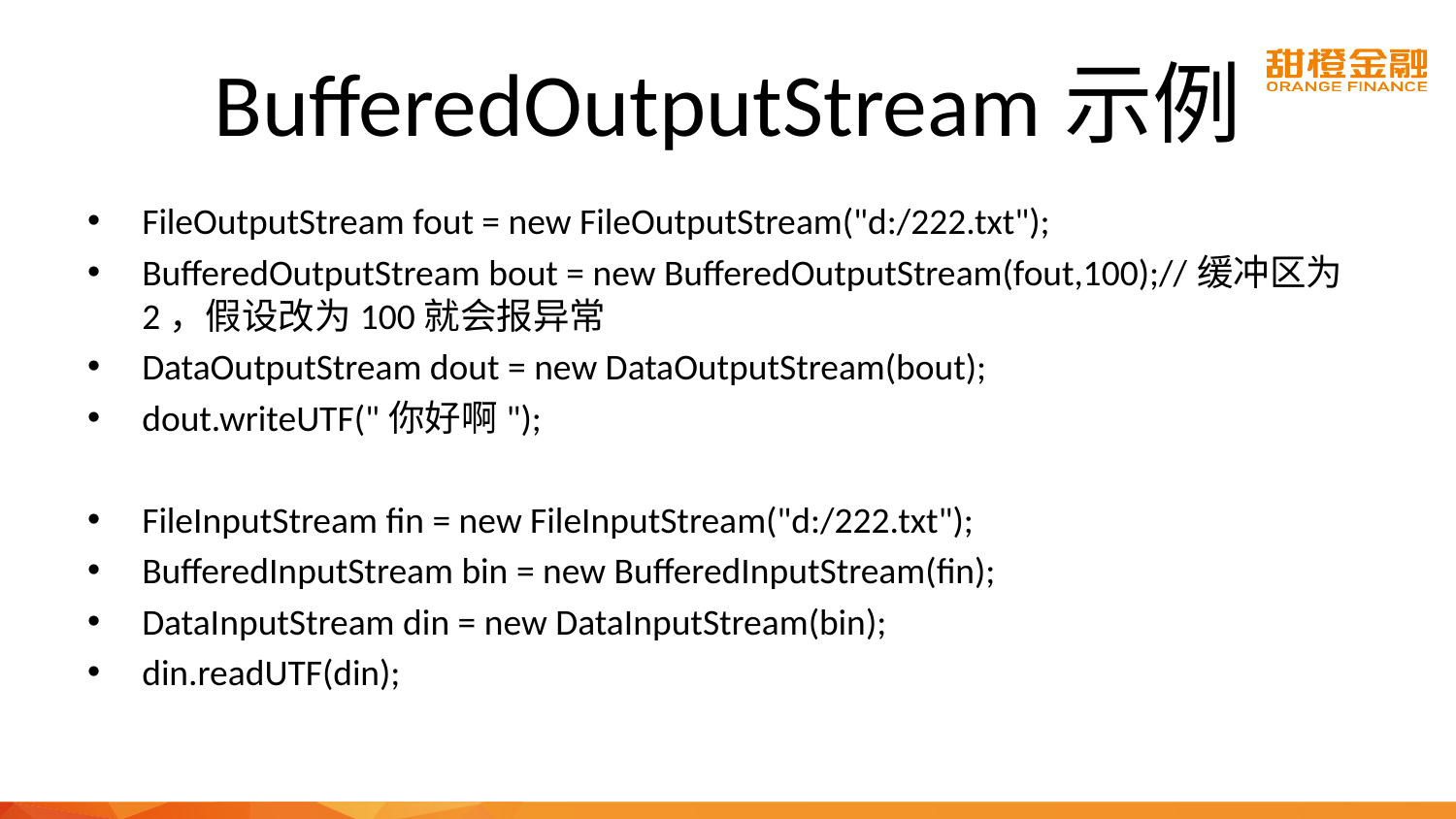

# BufferedOutputStream示例
FileOutputStream fout = new FileOutputStream("d:/222.txt");
BufferedOutputStream bout = new BufferedOutputStream(fout,100);//缓冲区为2，假设改为100就会报异常
DataOutputStream dout = new DataOutputStream(bout);
dout.writeUTF("你好啊");

FileInputStream fin = new FileInputStream("d:/222.txt");
BufferedInputStream bin = new BufferedInputStream(fin);
DataInputStream din = new DataInputStream(bin);
din.readUTF(din);